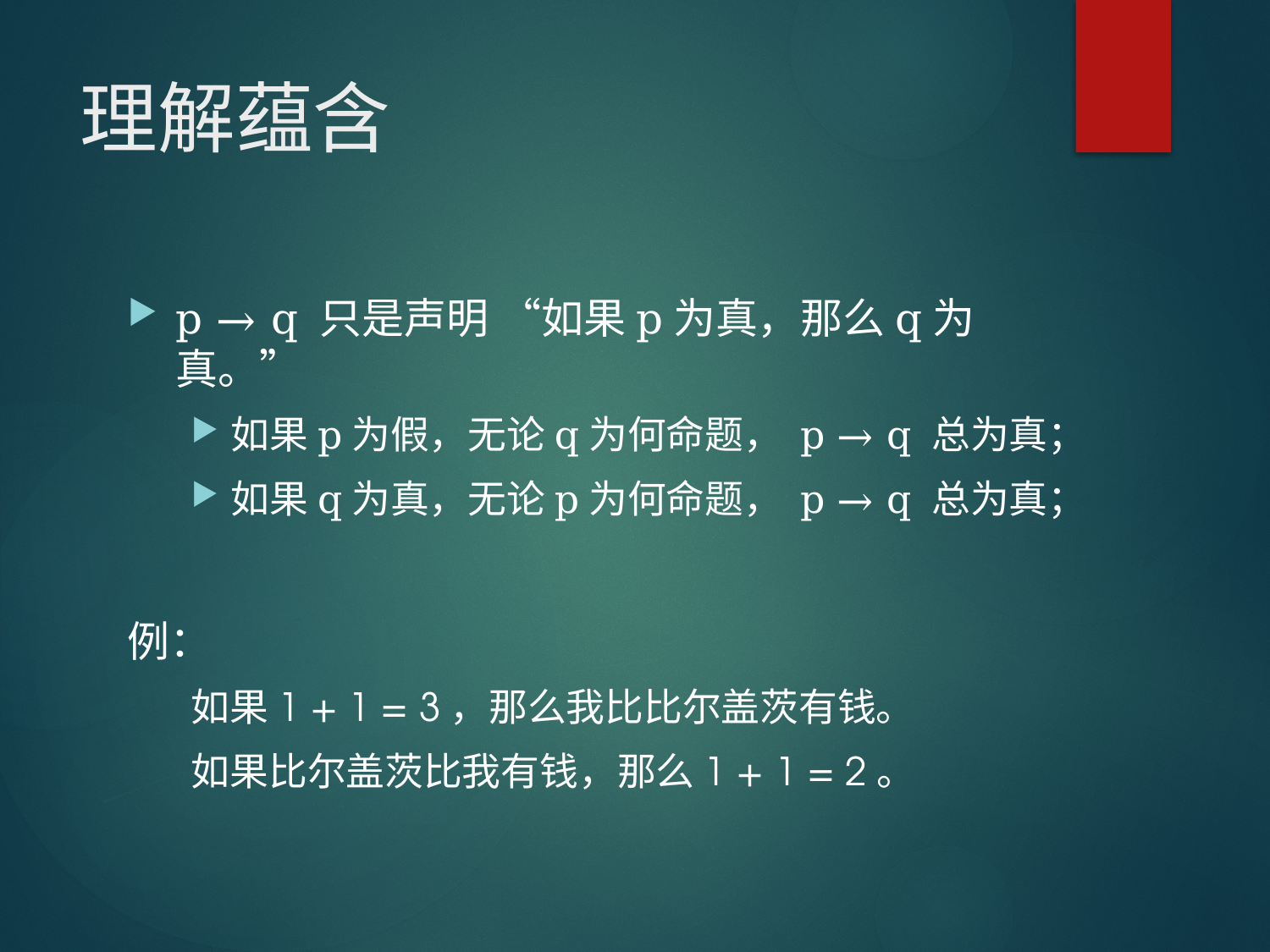

# 理解蕴含
p → q 只是声明 “如果p为真，那么q为真。”
如果p为假，无论q为何命题， p → q 总为真；
如果q为真，无论p为何命题， p → q 总为真；

例：
如果1 + 1 = 3，那么我比比尔盖茨有钱。
如果比尔盖茨比我有钱，那么1 + 1 = 2。